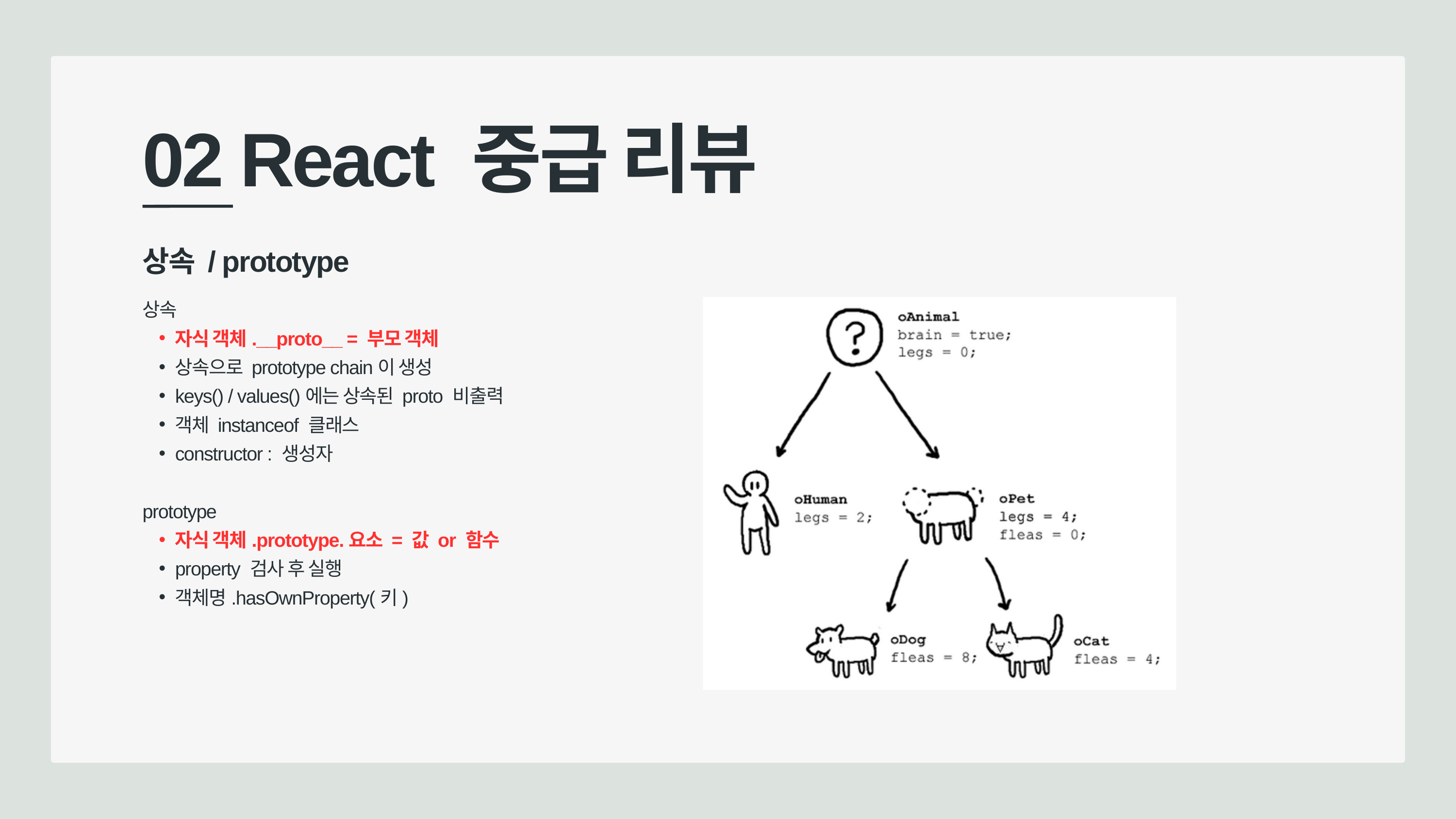

02 React 중급 리뷰

상속 / prototype
상속
자식 객체.__proto__ = 부모 객체
상속으로 prototype chain이 생성
keys() / values()에는 상속된 proto 비출력
객체 instanceof 클래스
constructor : 생성자

prototype
자식 객체.prototype.요소 = 값 or 함수
property 검사 후 실행
객체명.hasOwnProperty(키)